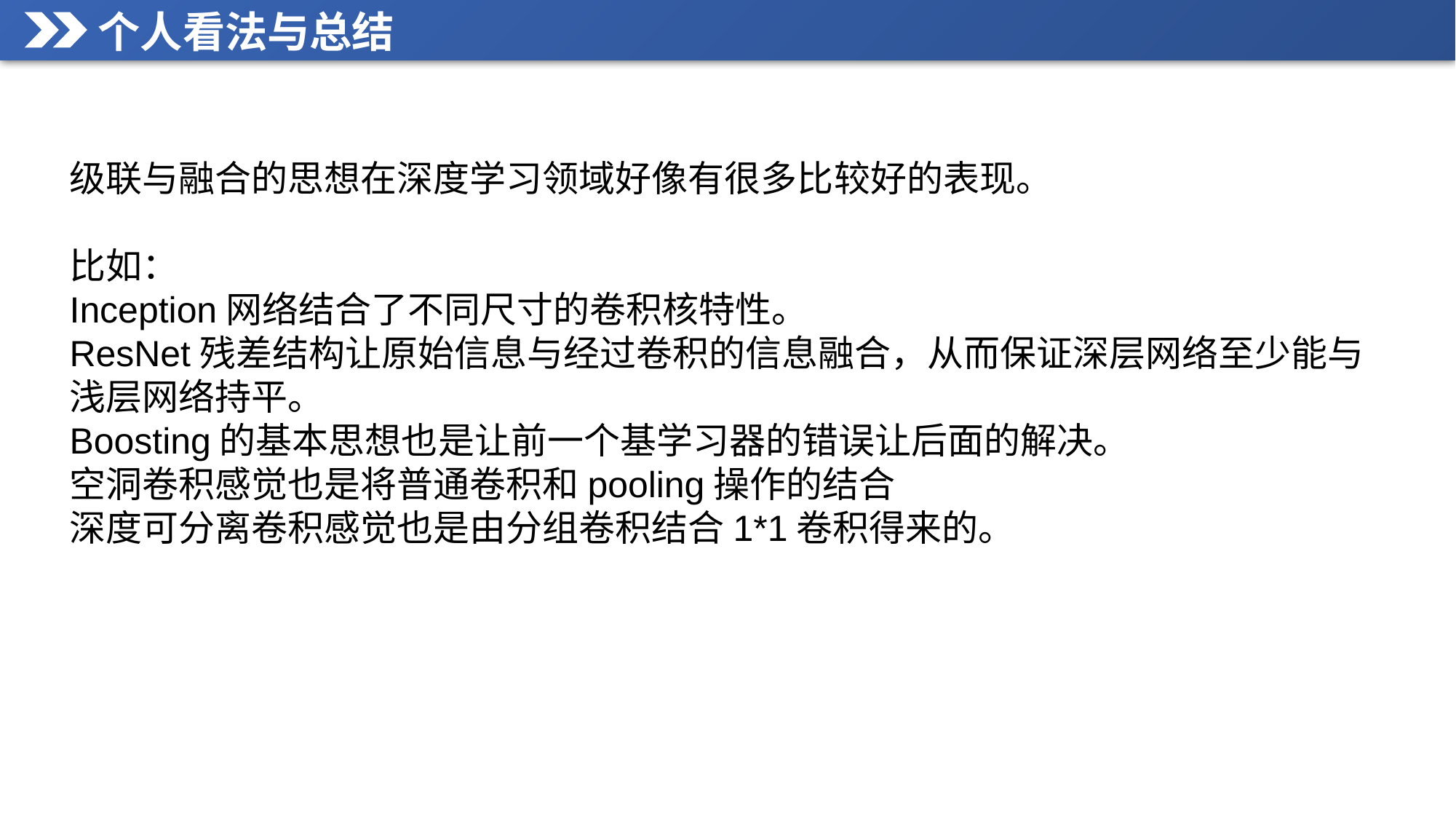

个人看法与总结

级联与融合的思想在深度学习领域好像有很多比较好的表现。

比如：
Inception网络结合了不同尺寸的卷积核特性。
ResNet残差结构让原始信息与经过卷积的信息融合，从而保证深层网络至少能与浅层网络持平。
Boosting的基本思想也是让前一个基学习器的错误让后面的解决。
空洞卷积感觉也是将普通卷积和pooling操作的结合
深度可分离卷积感觉也是由分组卷积结合1*1卷积得来的。
2